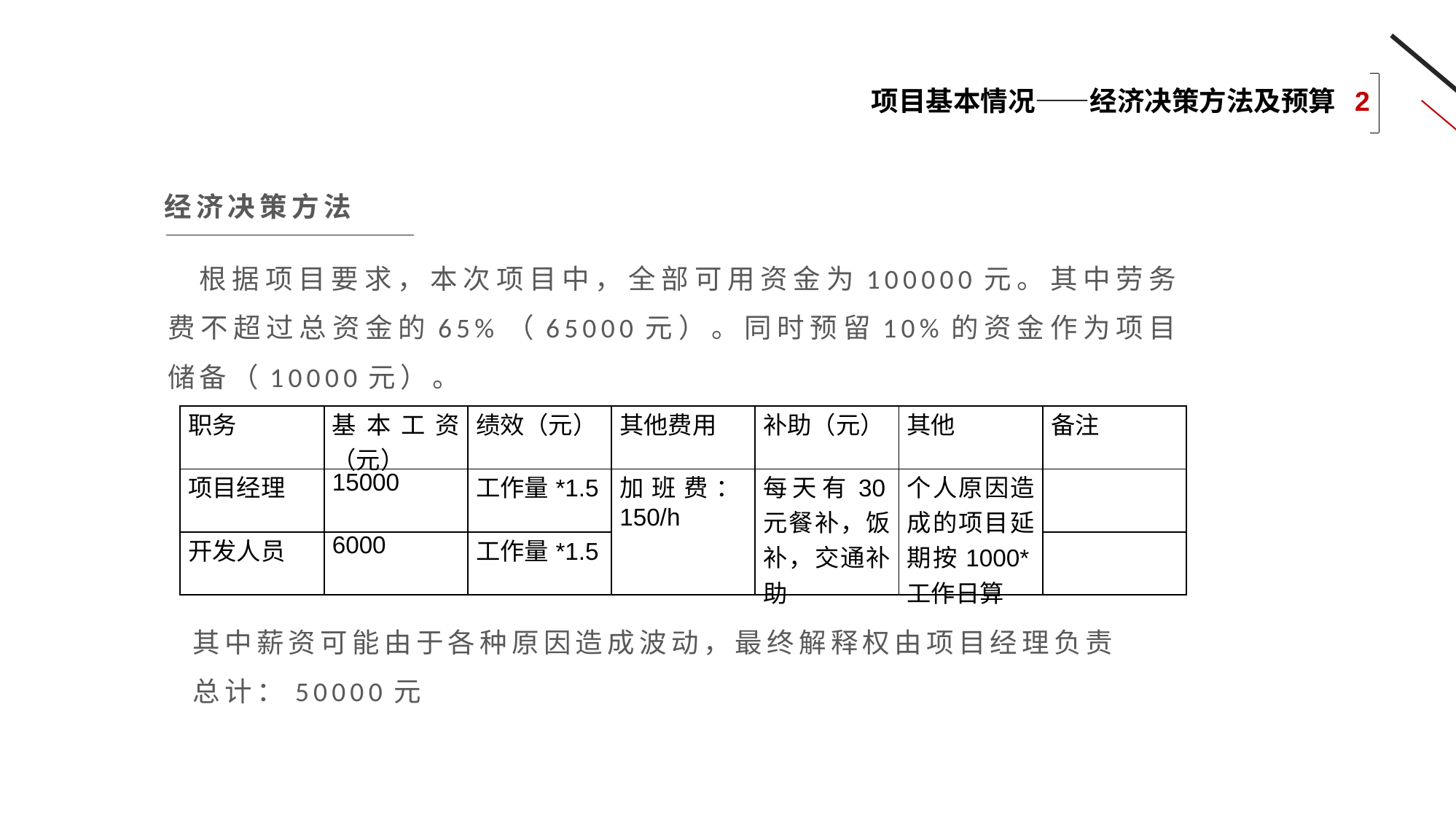

项目基本情况——经济决策方法及预算  2
经济决策方法

根据项目要求，本次项目中，全部可用资金为100000元。其中劳务费不超过总资金的65%（65000元）。同时预留10%的资金作为项目储备（10000元）。
| 职务 | 基本工资（元） | 绩效（元） | 其他费用 | 补助（元） | 其他 | 备注 |
| --- | --- | --- | --- | --- | --- | --- |
| 项目经理 | 15000 | 工作量\*1.5 | 加班费：150/h | 每天有30元餐补，饭补，交通补助 | 个人原因造成的项目延期按1000\*工作日算 |  |
| 开发人员 | 6000 | 工作量\*1.5 |  |  |  |  |
其中薪资可能由于各种原因造成波动，最终解释权由项目经理负责
总计：50000元